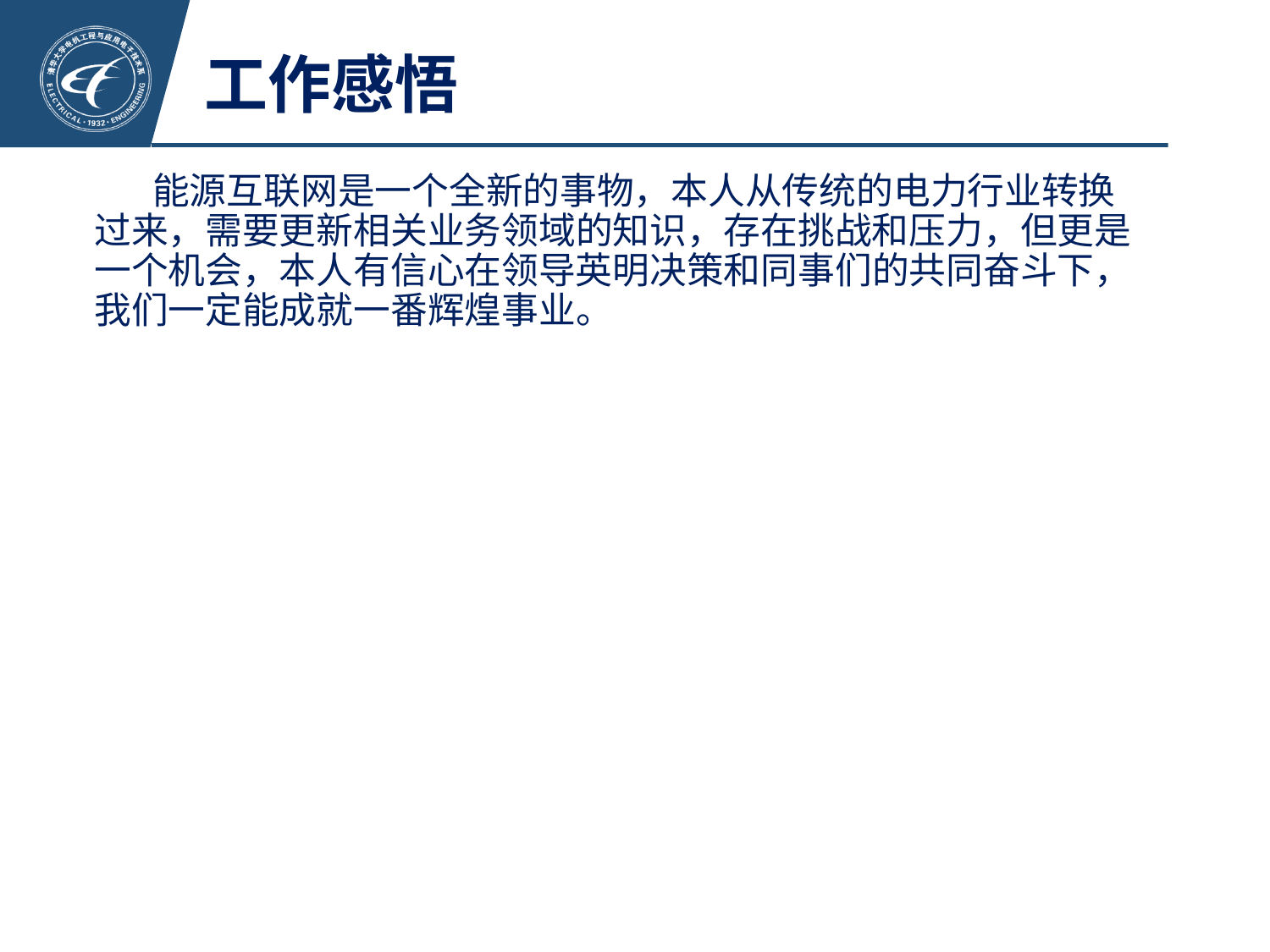

# 工作感悟
      能源互联网是一个全新的事物，本人从传统的电力行业转换过来，需要更新相关业务领域的知识，存在挑战和压力，但更是一个机会，本人有信心在领导英明决策和同事们的共同奋斗下，我们一定能成就一番辉煌事业。